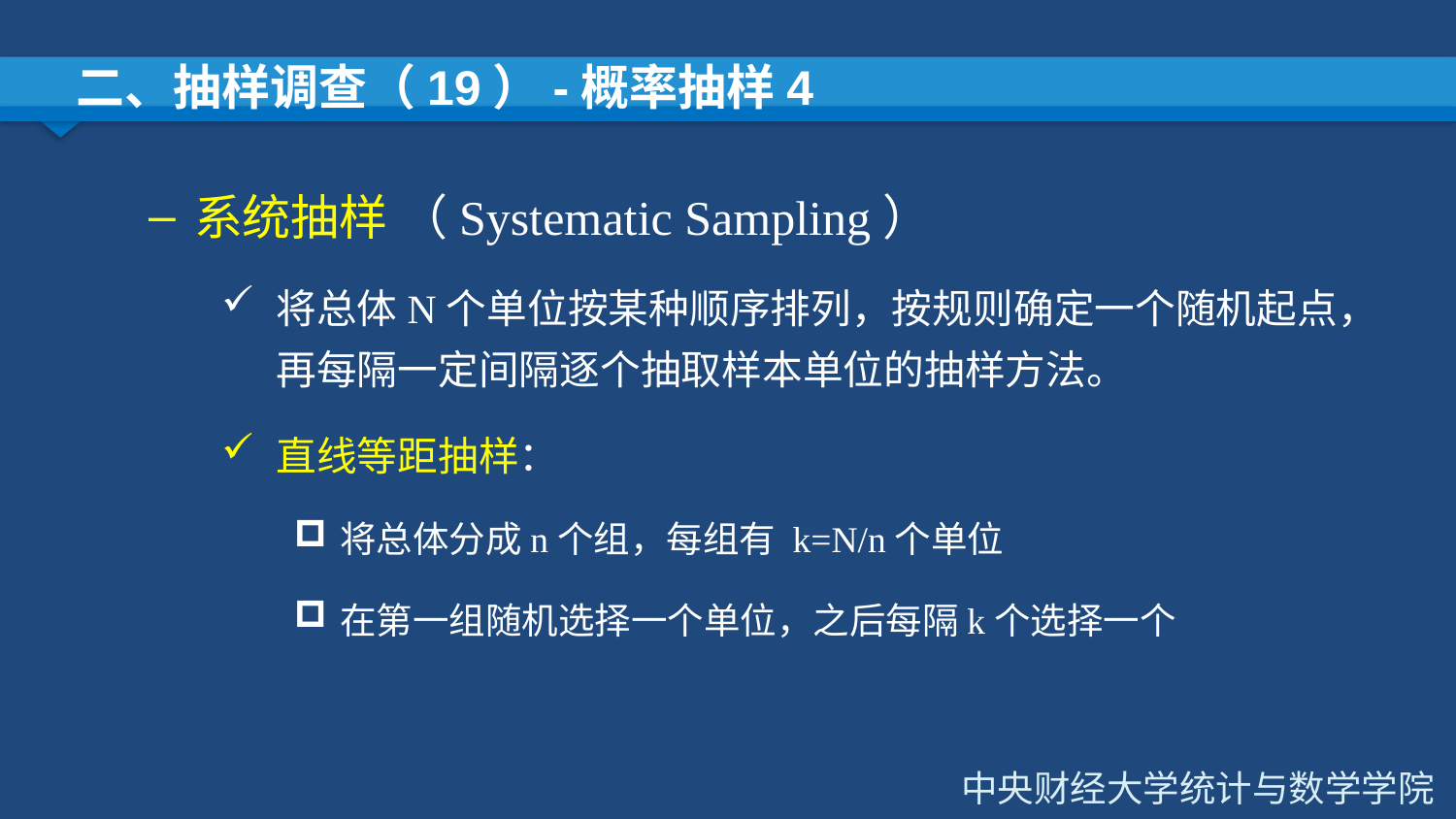

# 二、抽样调查（19）-概率抽样4
系统抽样 （Systematic Sampling）
将总体N个单位按某种顺序排列，按规则确定一个随机起点，再每隔一定间隔逐个抽取样本单位的抽样方法。
直线等距抽样：
将总体分成n个组，每组有 k=N/n个单位
在第一组随机选择一个单位，之后每隔k个选择一个